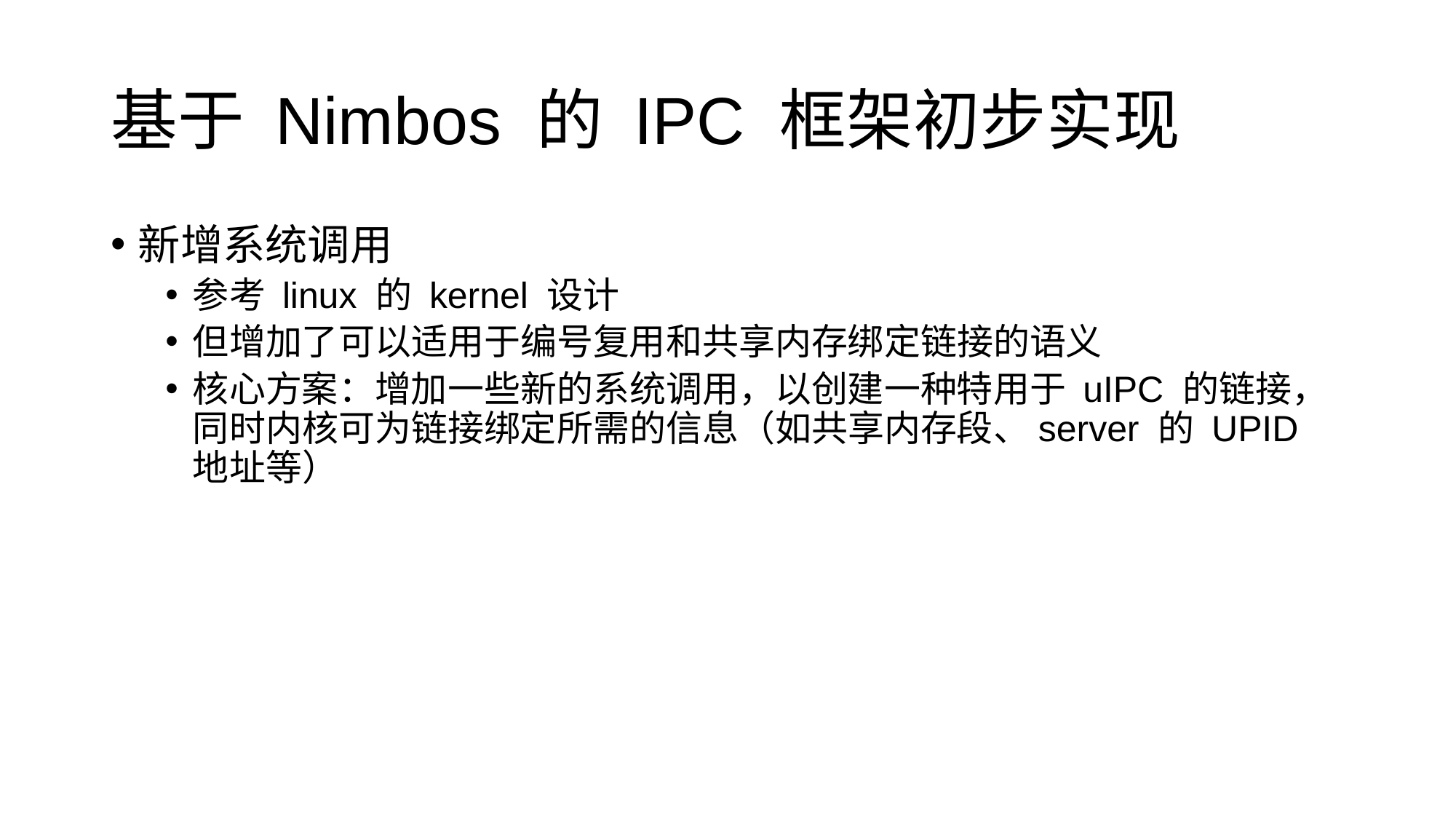

# 基于 Nimbos 的 IPC 框架初步实现
新增系统调用
参考 linux 的 kernel 设计
但增加了可以适用于编号复用和共享内存绑定链接的语义
核心方案：增加一些新的系统调用，以创建一种特用于 uIPC 的链接，同时内核可为链接绑定所需的信息（如共享内存段、server 的 UPID 地址等）